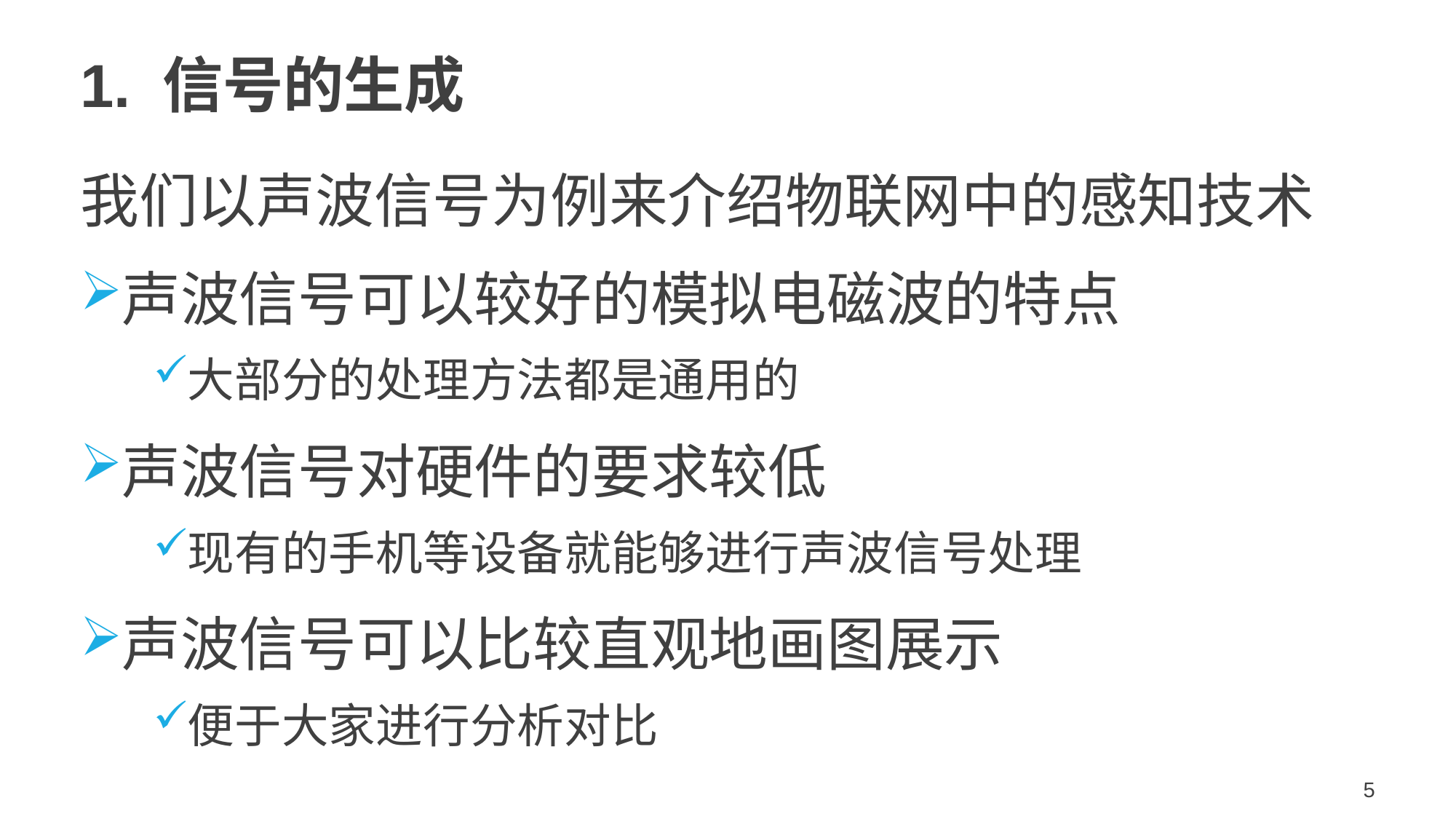

# 1. 信号的生成
我们以声波信号为例来介绍物联网中的感知技术
声波信号可以较好的模拟电磁波的特点
大部分的处理方法都是通用的
声波信号对硬件的要求较低
现有的手机等设备就能够进行声波信号处理
声波信号可以比较直观地画图展示
便于大家进行分析对比
5